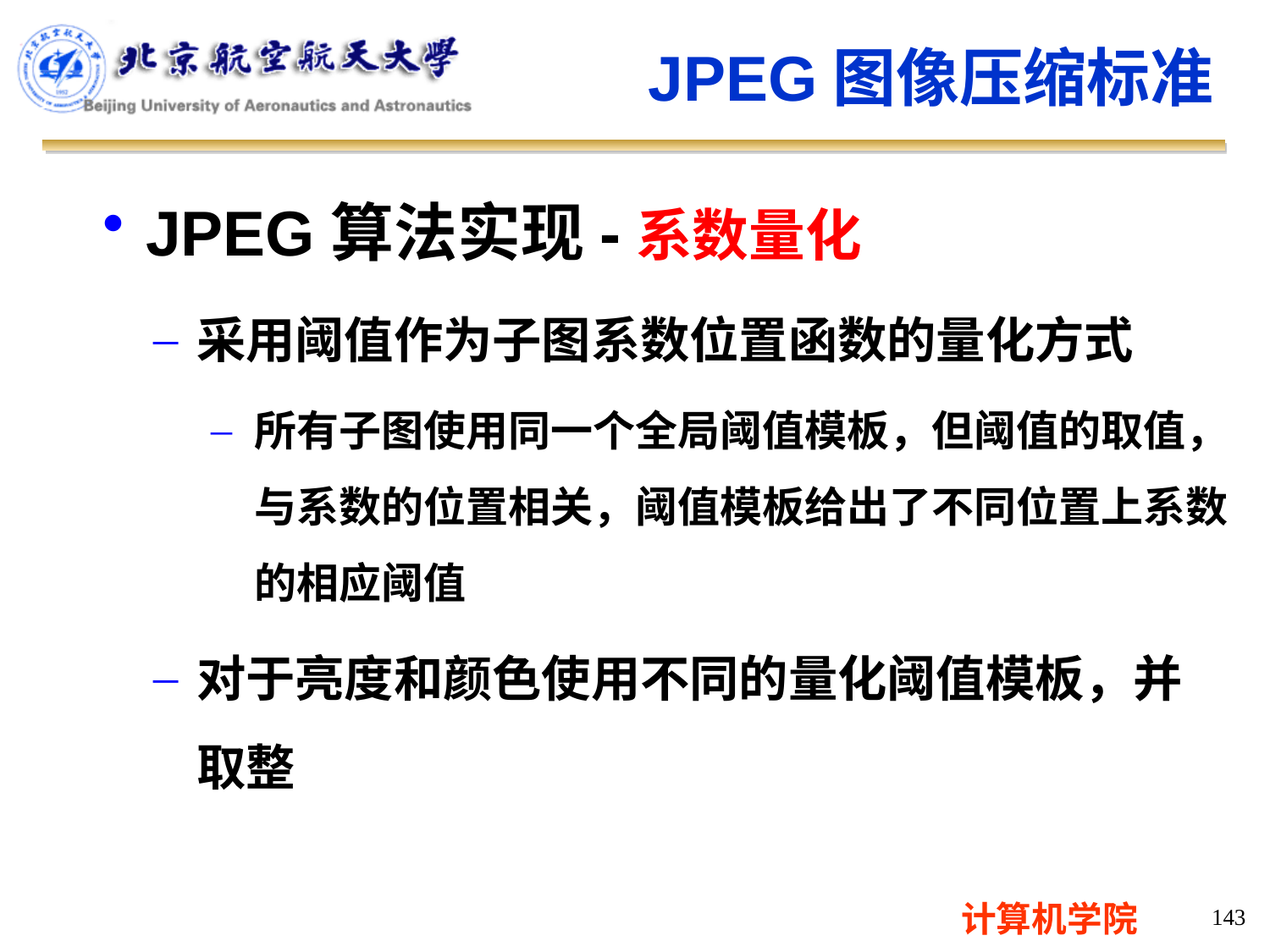

JPEG图像压缩标准
JPEG算法实现-系数量化
采用阈值作为子图系数位置函数的量化方式
所有子图使用同一个全局阈值模板，但阈值的取值，与系数的位置相关，阈值模板给出了不同位置上系数的相应阈值
对于亮度和颜色使用不同的量化阈值模板，并取整
143